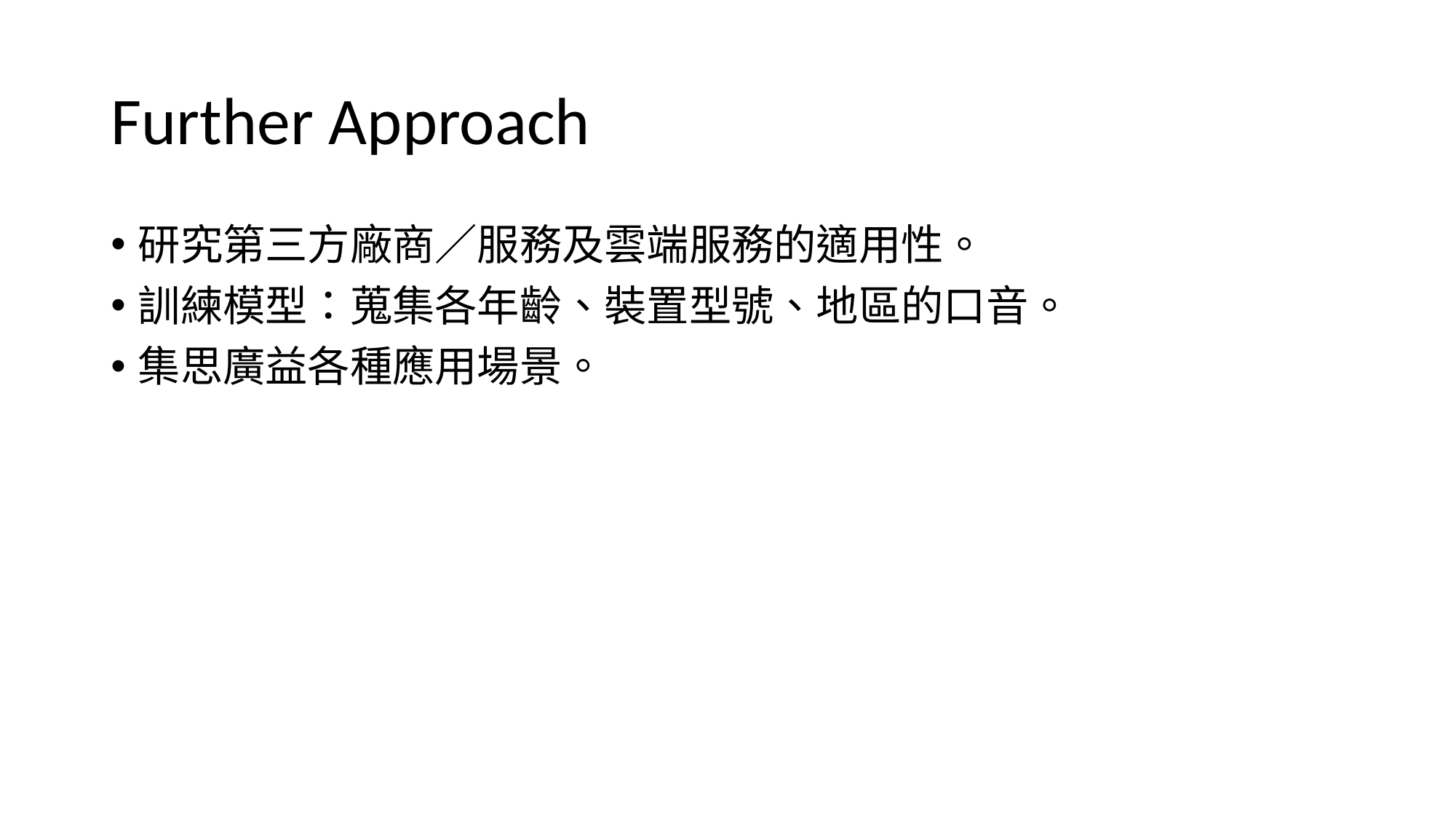

# Further Approach
研究第三方廠商／服務及雲端服務的適用性。
訓練模型：蒐集各年齡、裝置型號、地區的口音。
集思廣益各種應用場景。